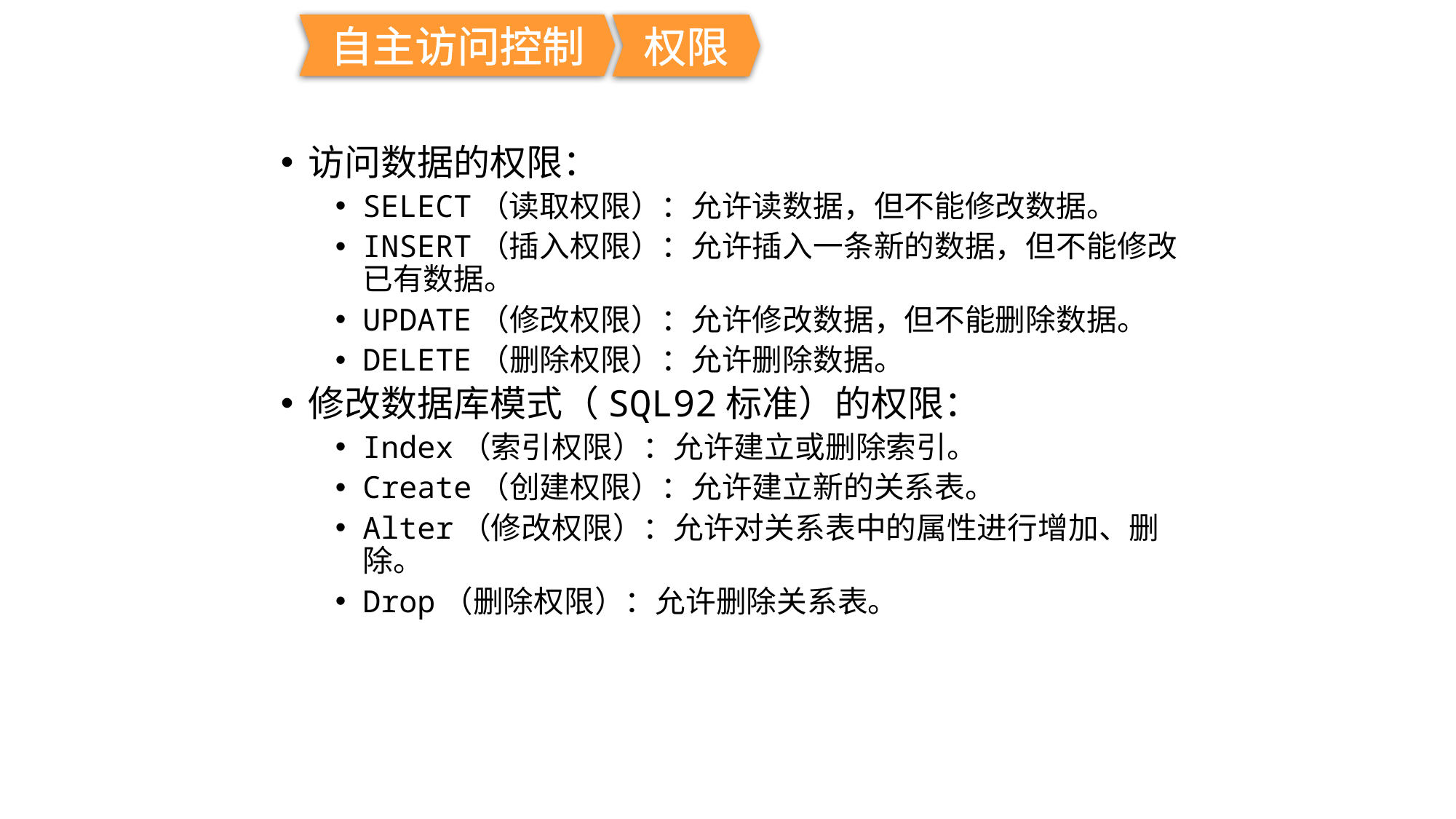

#
自主访问控制
权限
访问数据的权限：
SELECT（读取权限）：允许读数据，但不能修改数据。
INSERT（插入权限）：允许插入一条新的数据，但不能修改已有数据。
UPDATE（修改权限）：允许修改数据，但不能删除数据。
DELETE（删除权限）：允许删除数据。
修改数据库模式（SQL92标准）的权限：
Index（索引权限）：允许建立或删除索引。
Create（创建权限）：允许建立新的关系表。
Alter（修改权限）：允许对关系表中的属性进行增加、删除。
Drop（删除权限）：允许删除关系表。